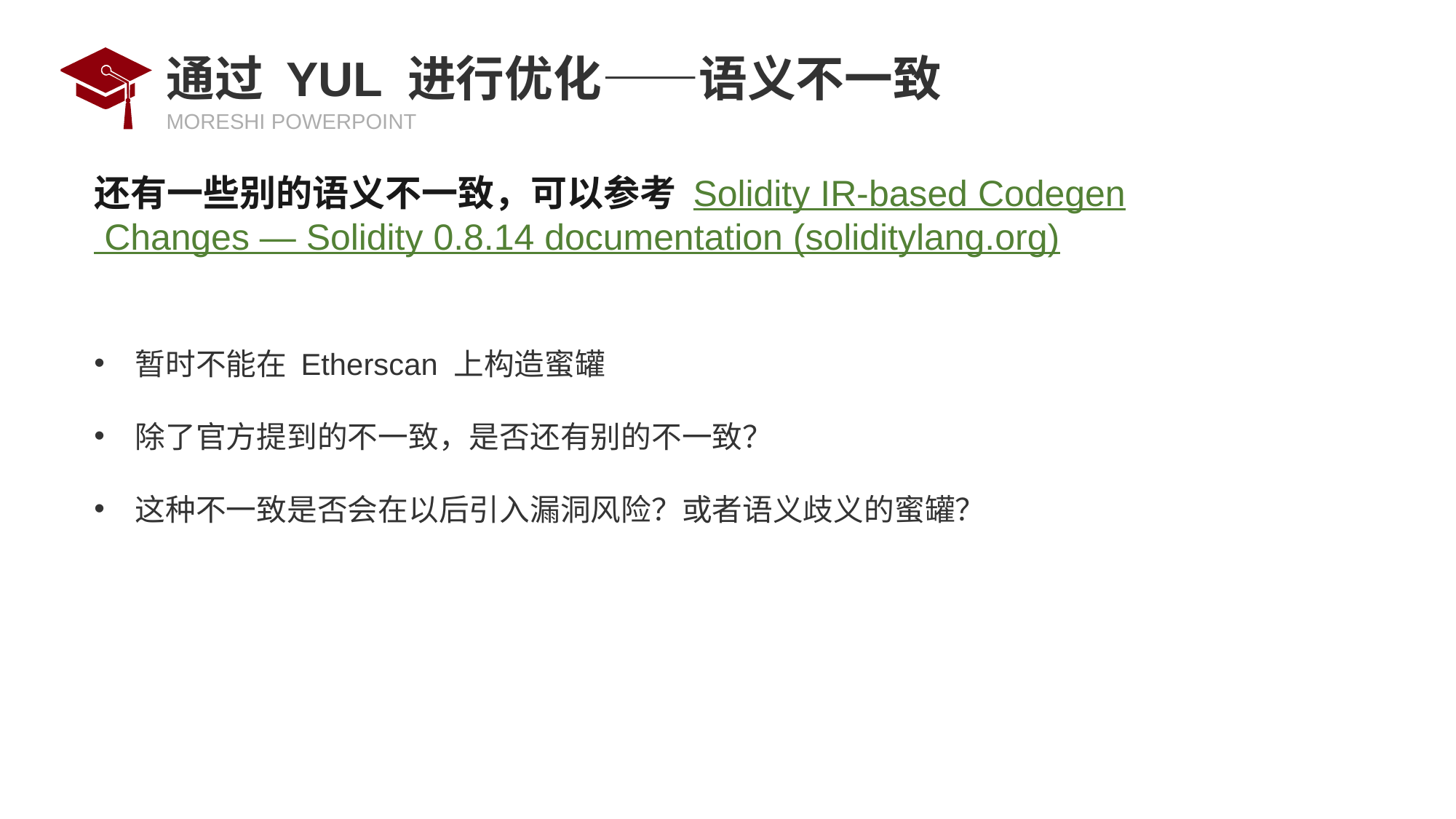

# 通过 YUL 进行优化——语义不一致
还有一些别的语义不一致，可以参考 Solidity IR-based Codegen Changes — Solidity 0.8.14 documentation (soliditylang.org)

暂时不能在 Etherscan 上构造蜜罐

除了官方提到的不一致，是否还有别的不一致？

这种不一致是否会在以后引入漏洞风险？或者语义歧义的蜜罐？